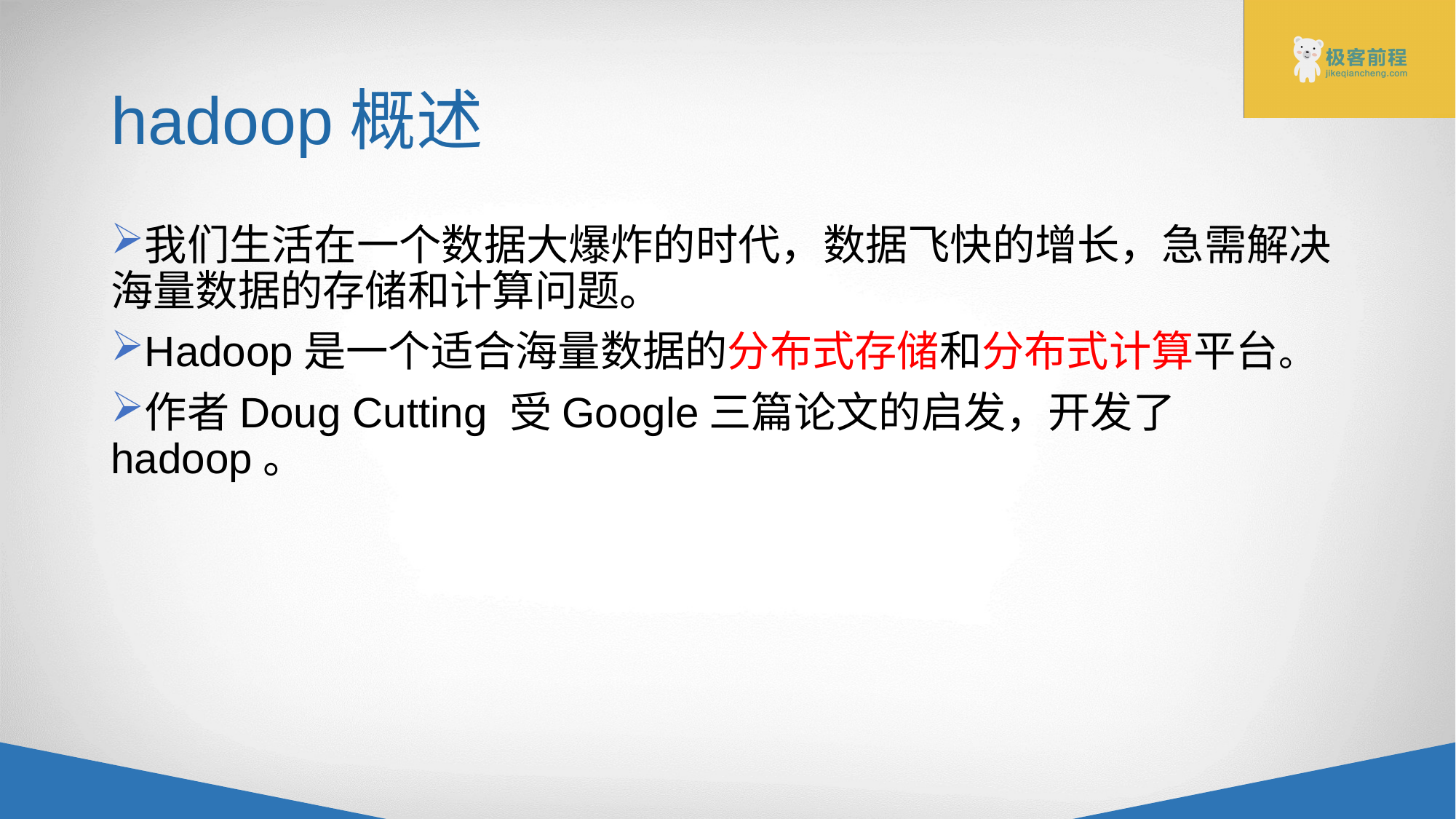

# hadoop概述
我们生活在一个数据大爆炸的时代，数据飞快的增长，急需解决海量数据的存储和计算问题。
Hadoop是一个适合海量数据的分布式存储和分布式计算平台。
作者Doug Cutting 受Google三篇论文的启发，开发了hadoop。